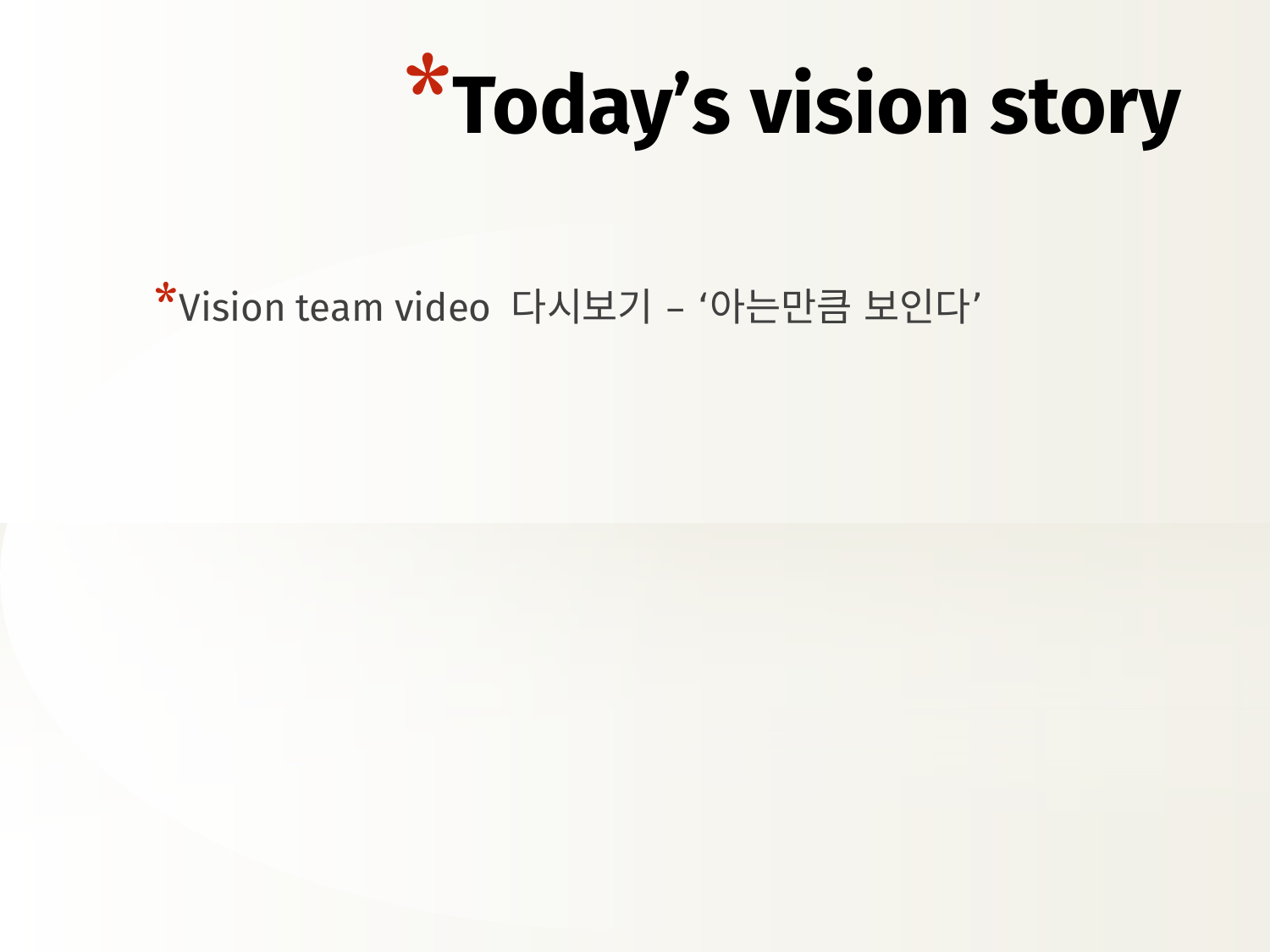

Today’s vision story
Vision team video 다시보기 – ‘아는만큼 보인다’